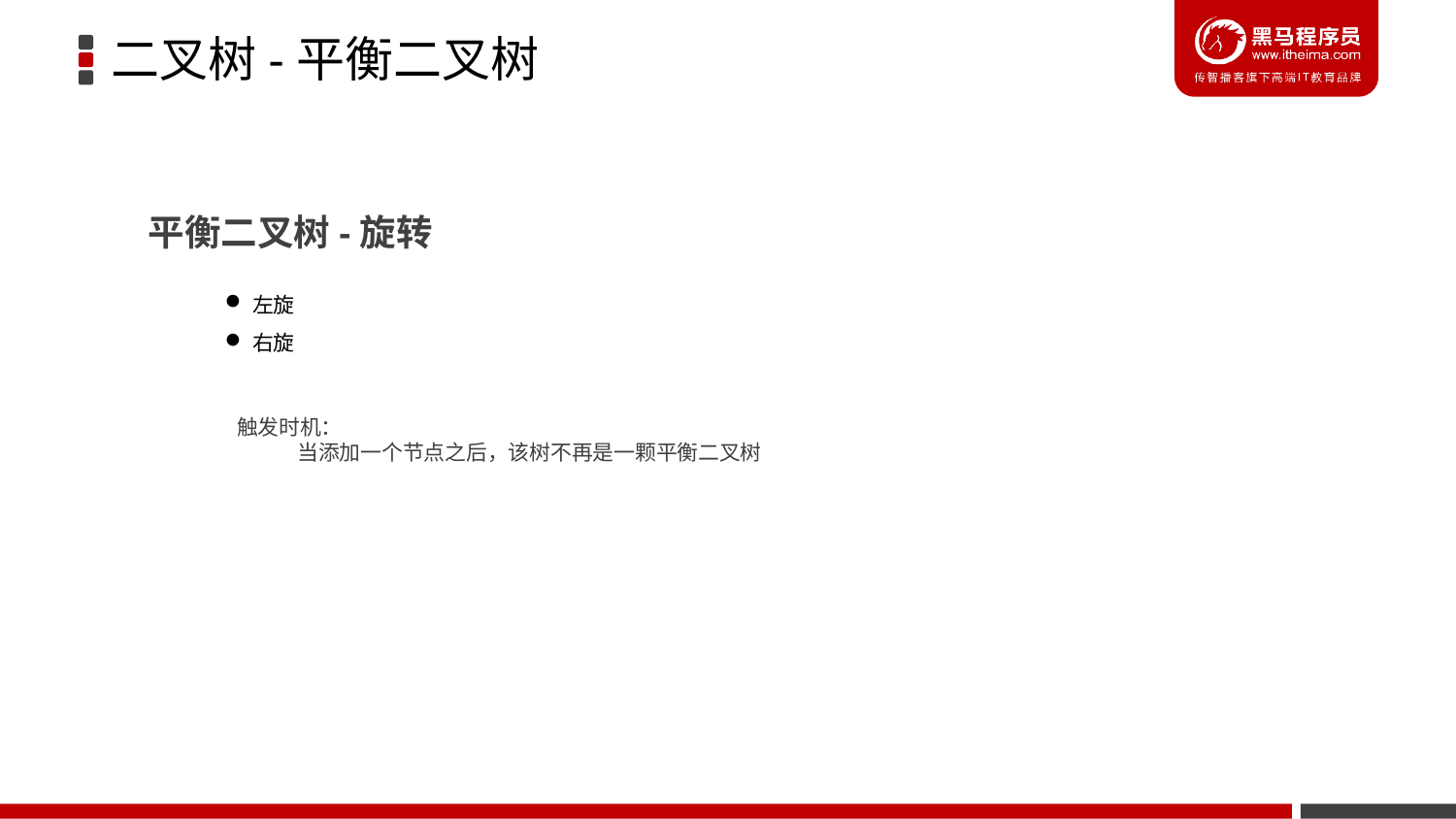

二叉树-平衡二叉树
平衡二叉树-旋转
左旋
右旋
触发时机：
            当添加一个节点之后，该树不再是一颗平衡二叉树